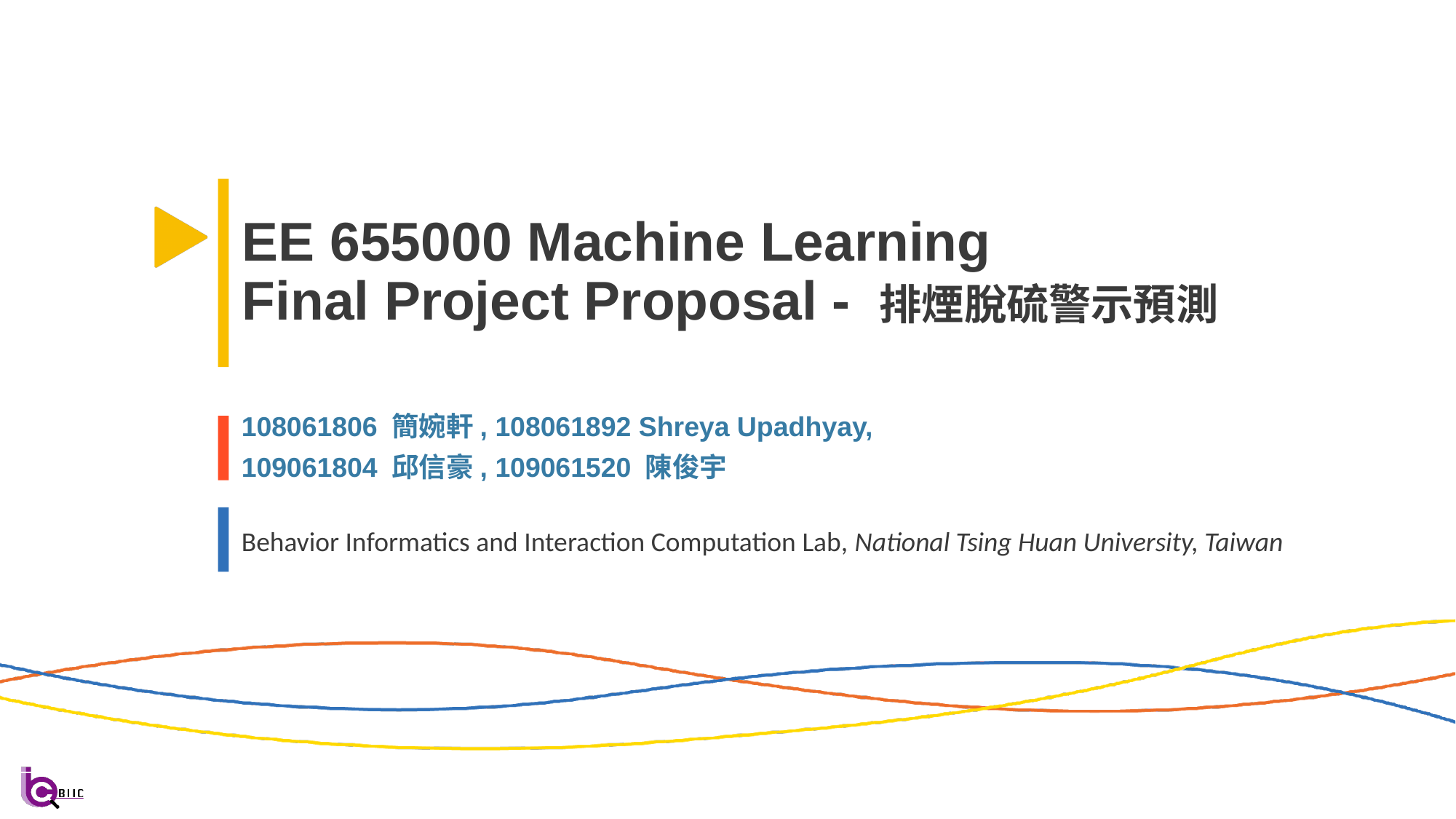

# EE 655000 Machine Learning Final Project Proposal - 排煙脫硫警示預測
108061806 簡婉軒, 108061892 Shreya Upadhyay,
109061804 邱信豪, 109061520 陳俊宇
Behavior Informatics and Interaction Computation Lab, National Tsing Huan University, Taiwan